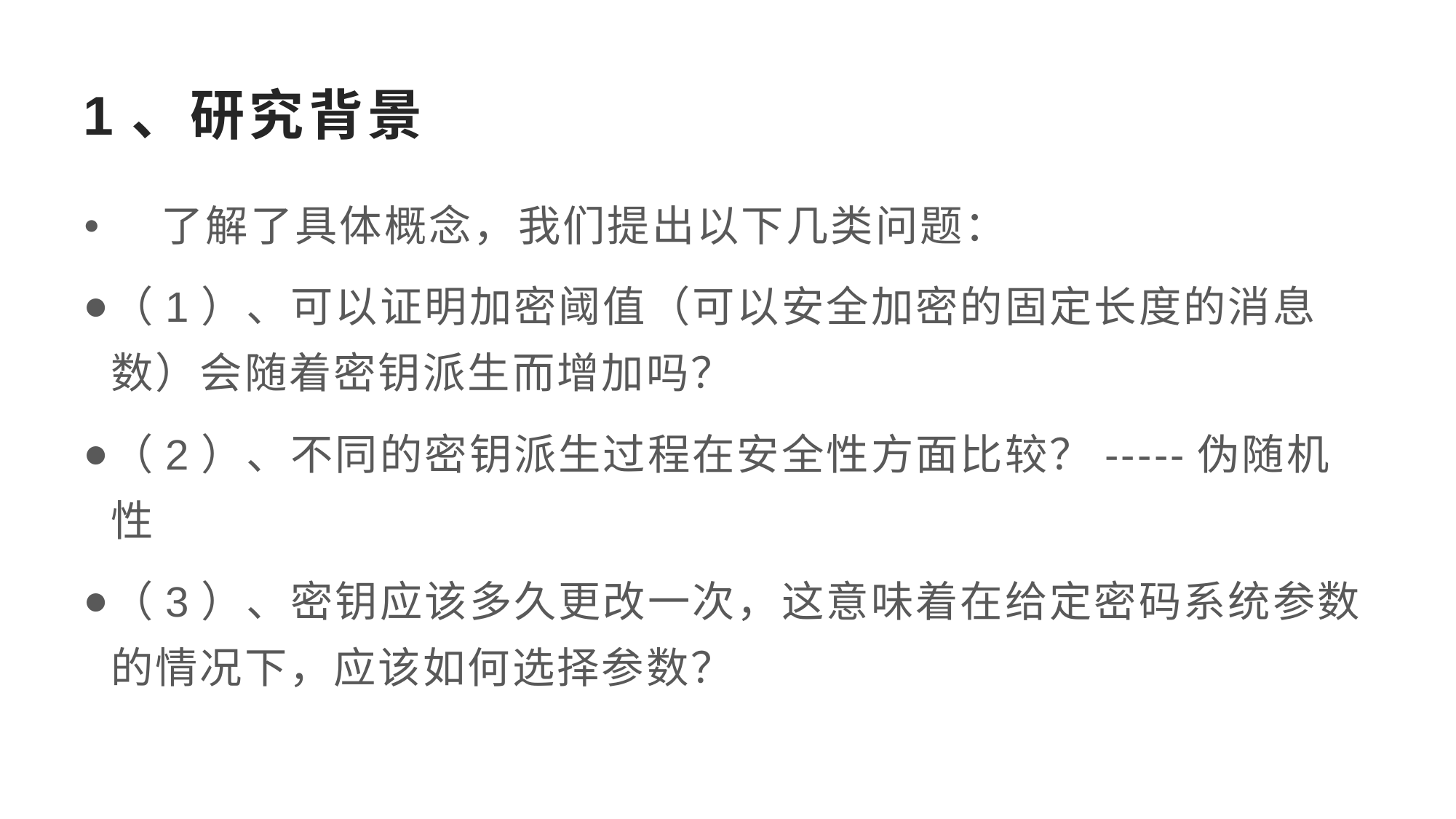

# 1、研究背景
    了解了具体概念，我们提出以下几类问题：
（1）、可以证明加密阈值（可以安全加密的固定长度的消息数）会随着密钥派生而增加吗？
（2）、不同的密钥派生过程在安全性方面比较？-----伪随机性
（3）、密钥应该多久更改一次，这意味着在给定密码系统参数的情况下，应该如何选择参数？